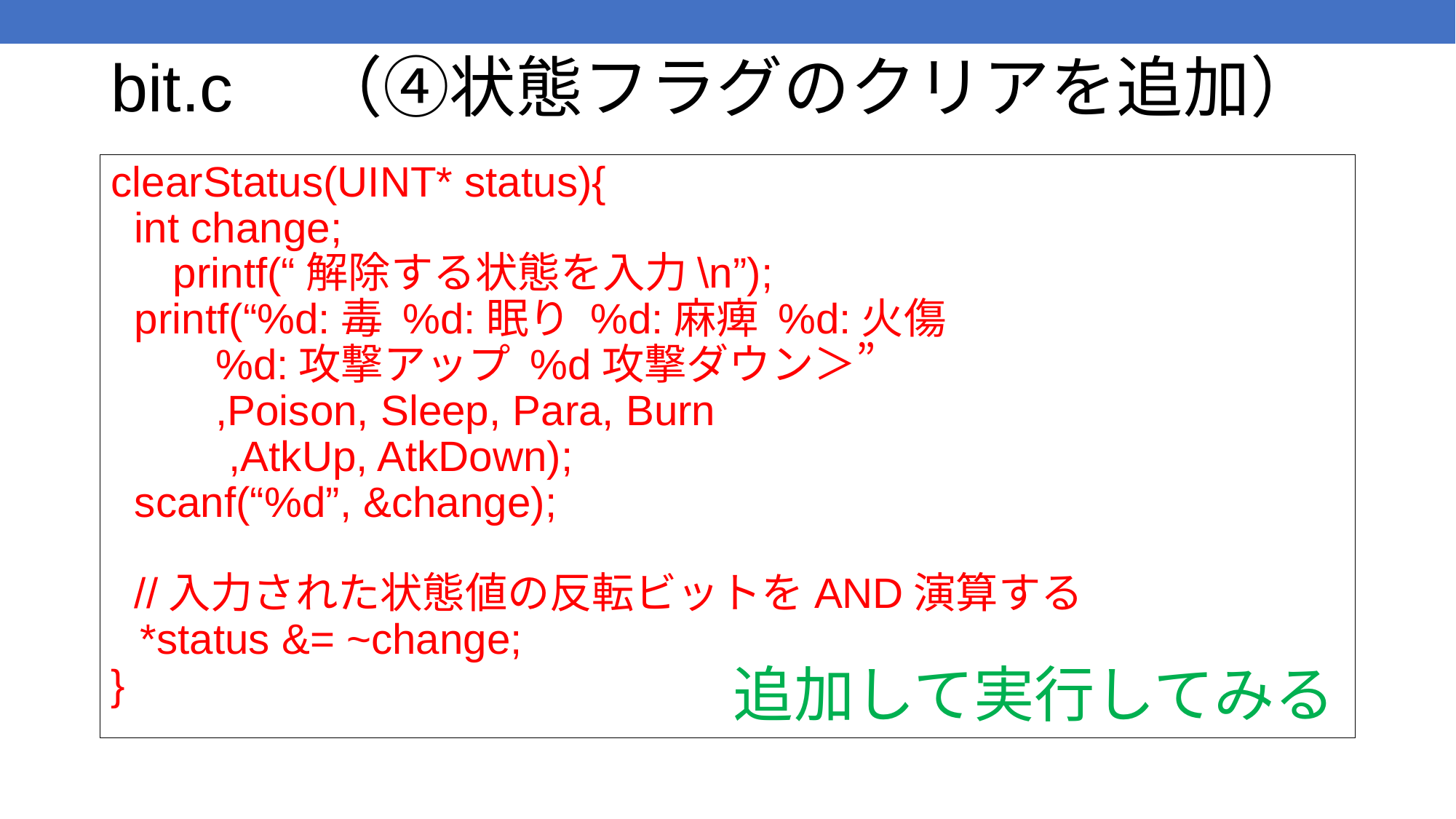

# bit.c　（④状態フラグのクリアを追加）
clearStatus(UINT* status){
  int change;
　 printf(“解除する状態を入力\n”);
  printf(“%d:毒 %d:眠り %d:麻痺 %d:火傷
          %d:攻撃アップ %d攻撃ダウン＞”
          ,Poison, Sleep, Para, Burn
          ,AtkUp, AtkDown);
  scanf(“%d”, &change);
  //入力された状態値の反転ビットをAND演算する
  *status &= ~change;
}
追加して実行してみる